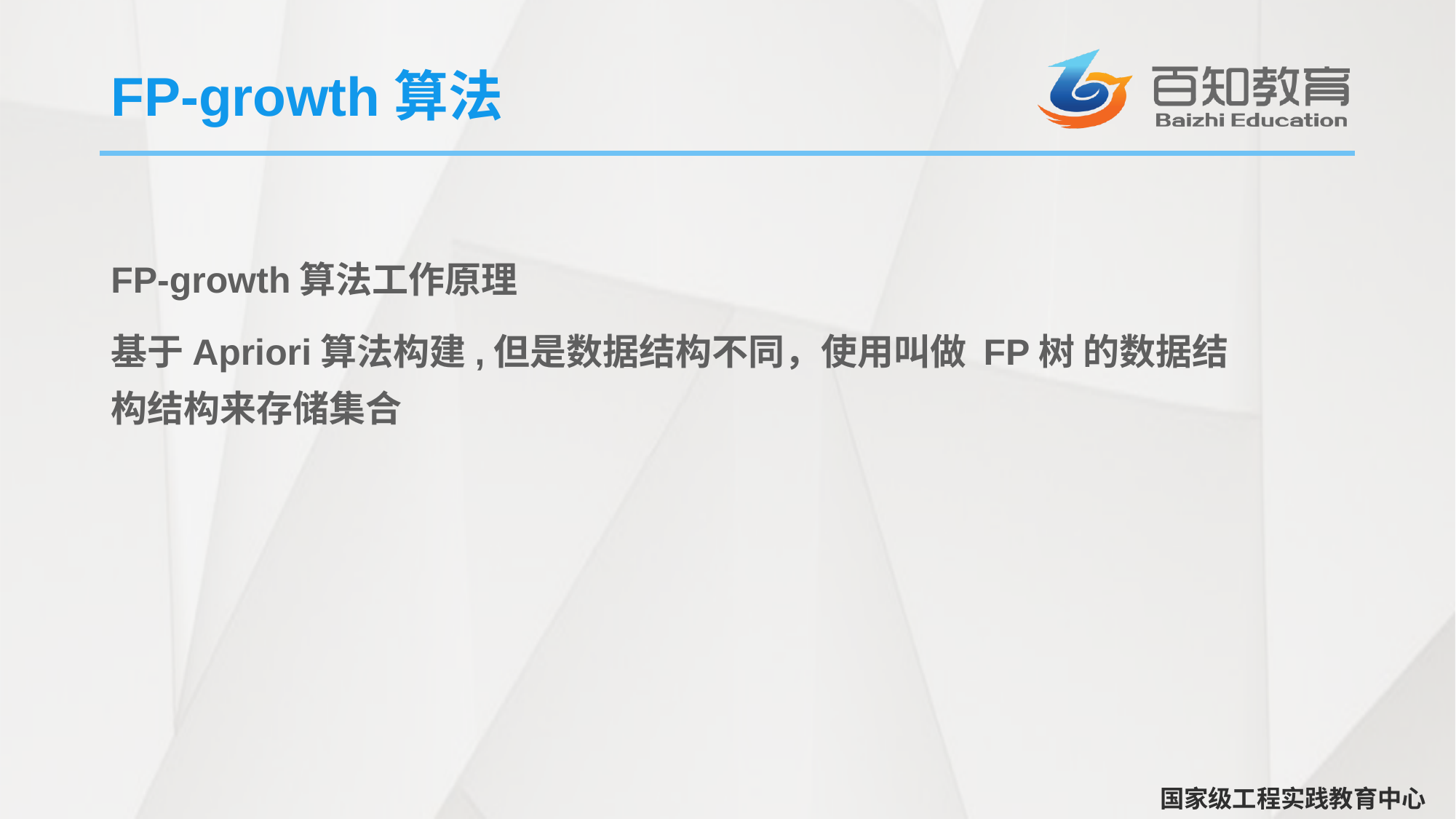

# FP-growth算法

FP-growth算法工作原理
基于Apriori算法构建,但是数据结构不同，使用叫做 FP树 的数据结构结构来存储集合